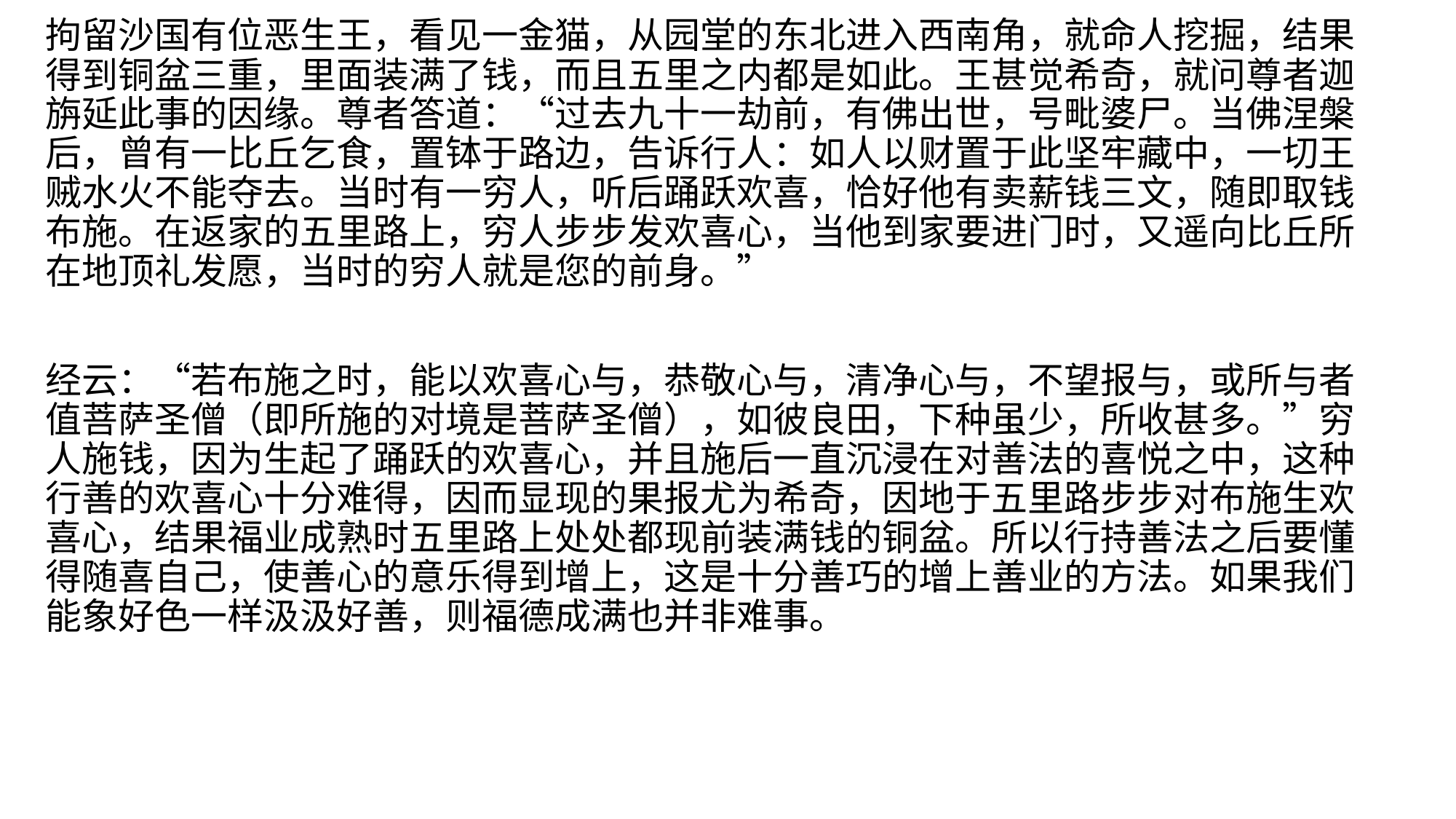

拘留沙国有位恶生王，看见一金猫，从园堂的东北进入西南角，就命人挖掘，结果得到铜盆三重，里面装满了钱，而且五里之内都是如此。王甚觉希奇，就问尊者迦旃延此事的因缘。尊者答道：“过去九十一劫前，有佛出世，号毗婆尸。当佛涅槃后，曾有一比丘乞食，置钵于路边，告诉行人：如人以财置于此坚牢藏中，一切王贼水火不能夺去。当时有一穷人，听后踊跃欢喜，恰好他有卖薪钱三文，随即取钱布施。在返家的五里路上，穷人步步发欢喜心，当他到家要进门时，又遥向比丘所在地顶礼发愿，当时的穷人就是您的前身。”

经云：“若布施之时，能以欢喜心与，恭敬心与，清净心与，不望报与，或所与者值菩萨圣僧（即所施的对境是菩萨圣僧），如彼良田，下种虽少，所收甚多。”穷人施钱，因为生起了踊跃的欢喜心，并且施后一直沉浸在对善法的喜悦之中，这种行善的欢喜心十分难得，因而显现的果报尤为希奇，因地于五里路步步对布施生欢喜心，结果福业成熟时五里路上处处都现前装满钱的铜盆。所以行持善法之后要懂得随喜自己，使善心的意乐得到增上，这是十分善巧的增上善业的方法。如果我们能象好色一样汲汲好善，则福德成满也并非难事。